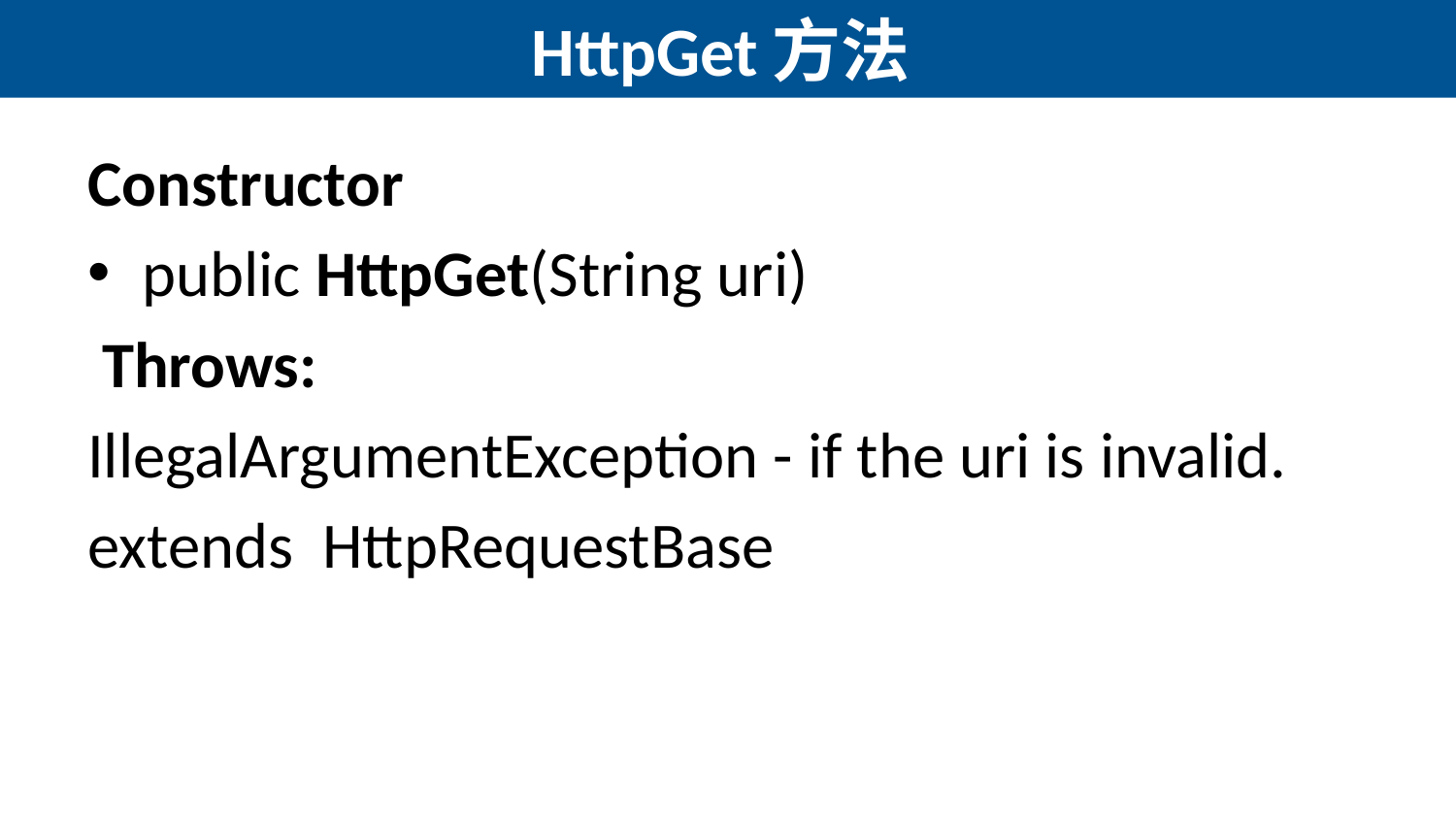

# HttpGet方法
Constructor
public HttpGet(String uri)
 Throws:
IllegalArgumentException - if the uri is invalid.
extends  HttpRequestBase